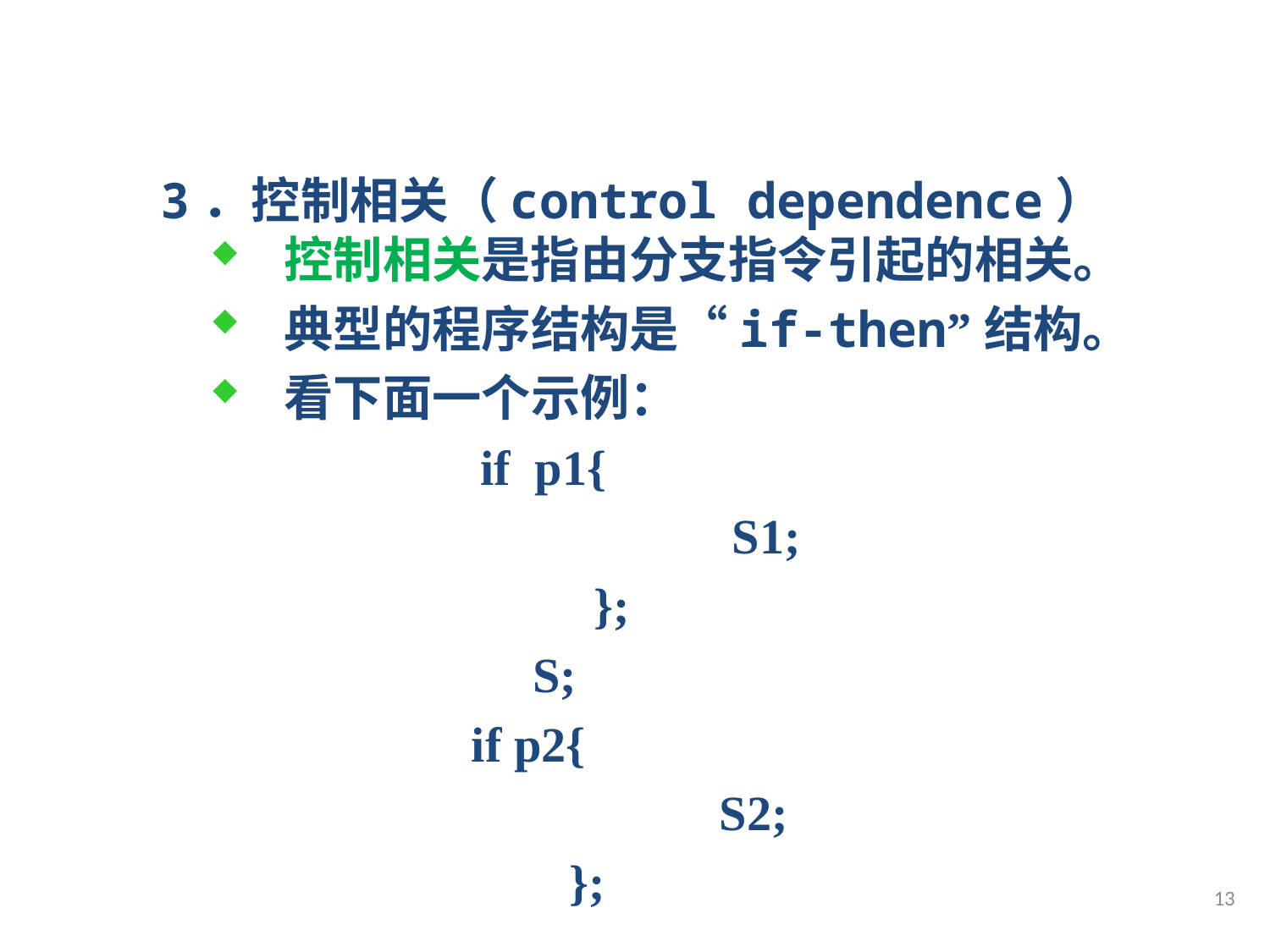

3．控制相关（control dependence）
 控制相关是指由分支指令引起的相关。
 典型的程序结构是“if-then”结构。
 看下面一个示例：
         if  p1{
		                            S1;
                               };
                          S;
                     if p2{
		                           S2;
                             };

13